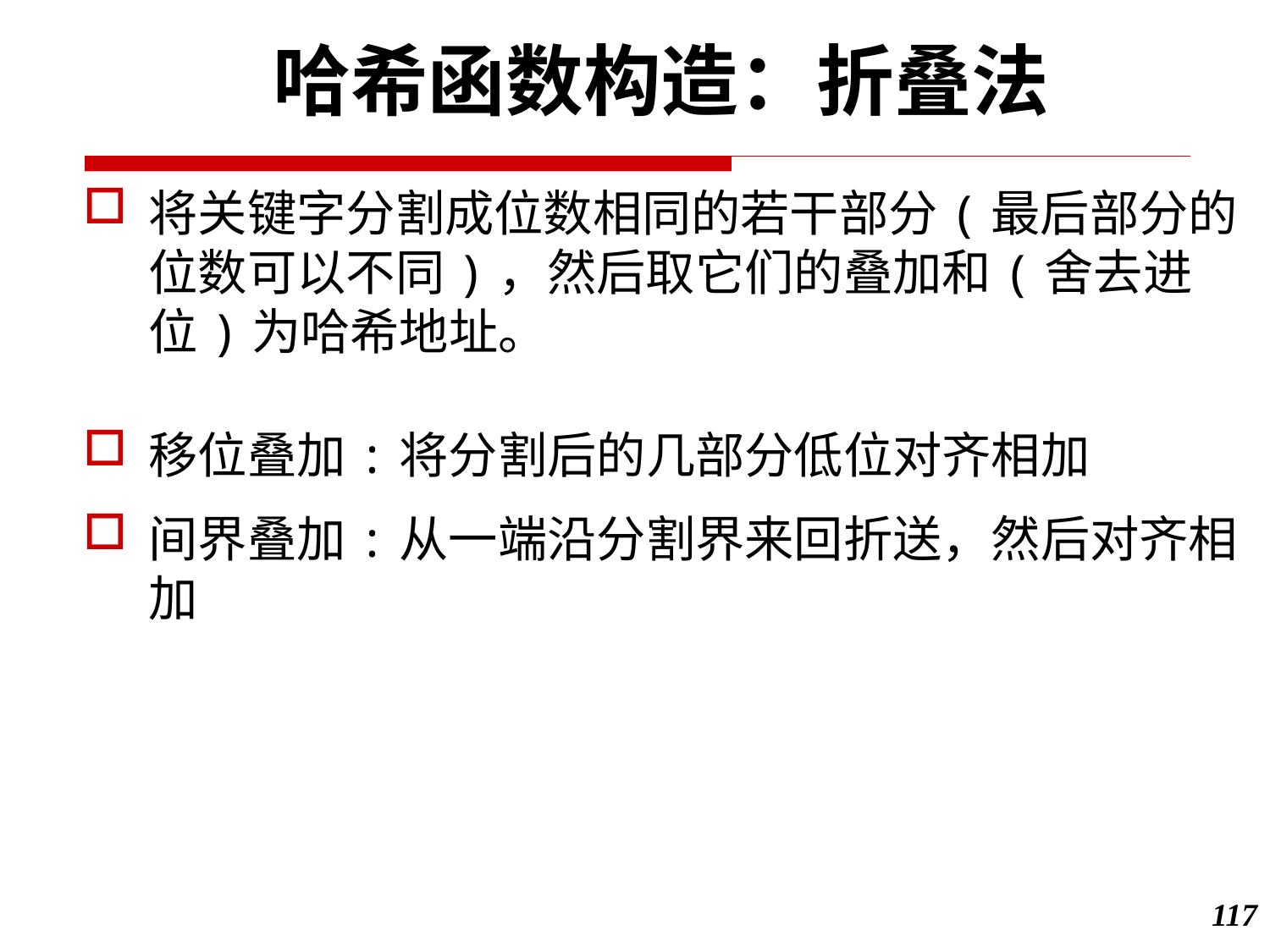

哈希函数构造：折叠法
将关键字分割成位数相同的若干部分(最后部分的位数可以不同)，然后取它们的叠加和(舍去进位)为哈希地址。
移位叠加:将分割后的几部分低位对齐相加
间界叠加:从一端沿分割界来回折送，然后对齐相加
117